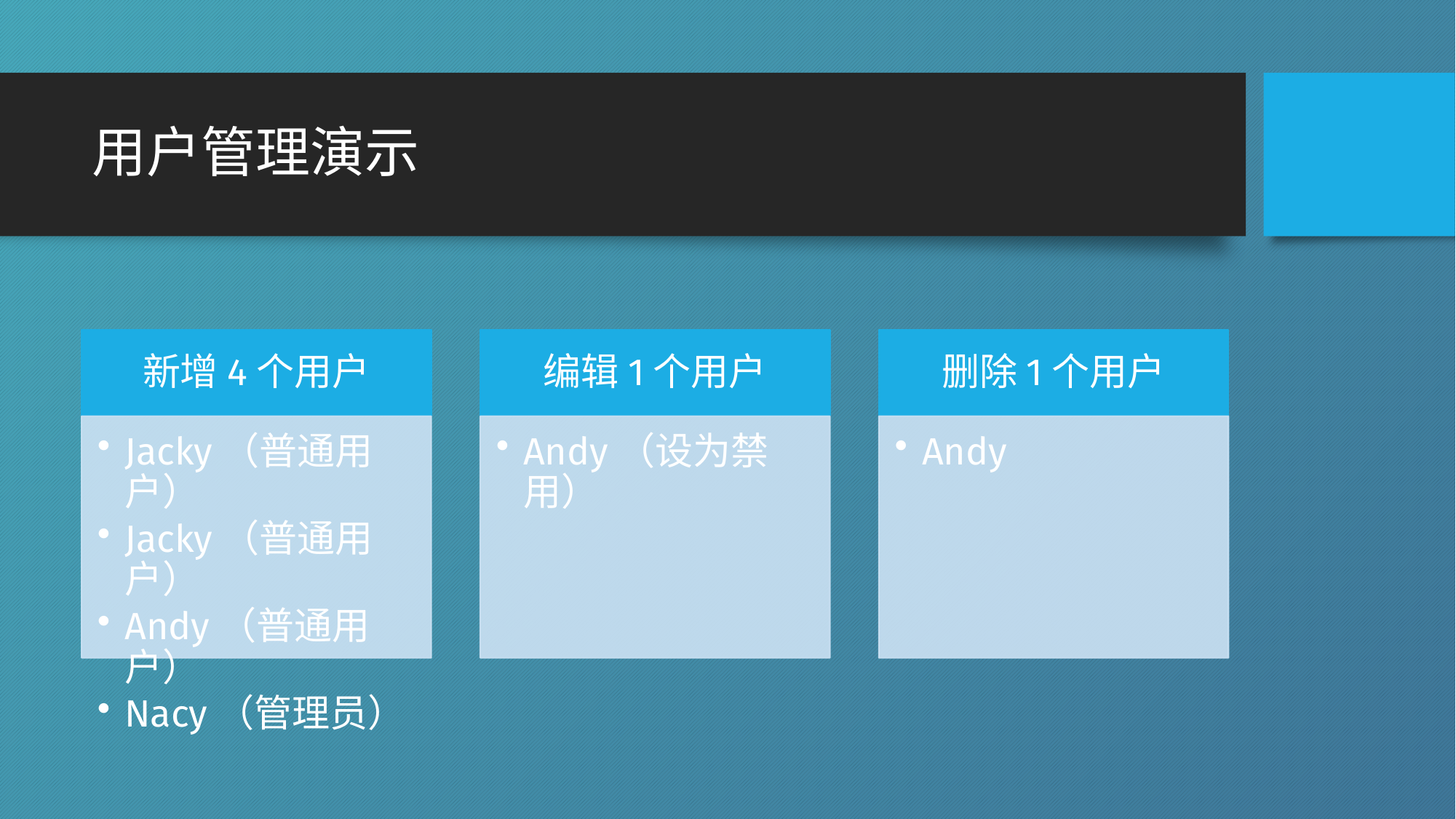

# 用户管理演示
新增4个用户
Jacky（普通用户）
Jacky（普通用户）
Andy（普通用户）
Nacy（管理员）
编辑1个用户
Andy（设为禁用）
删除1个用户
Andy